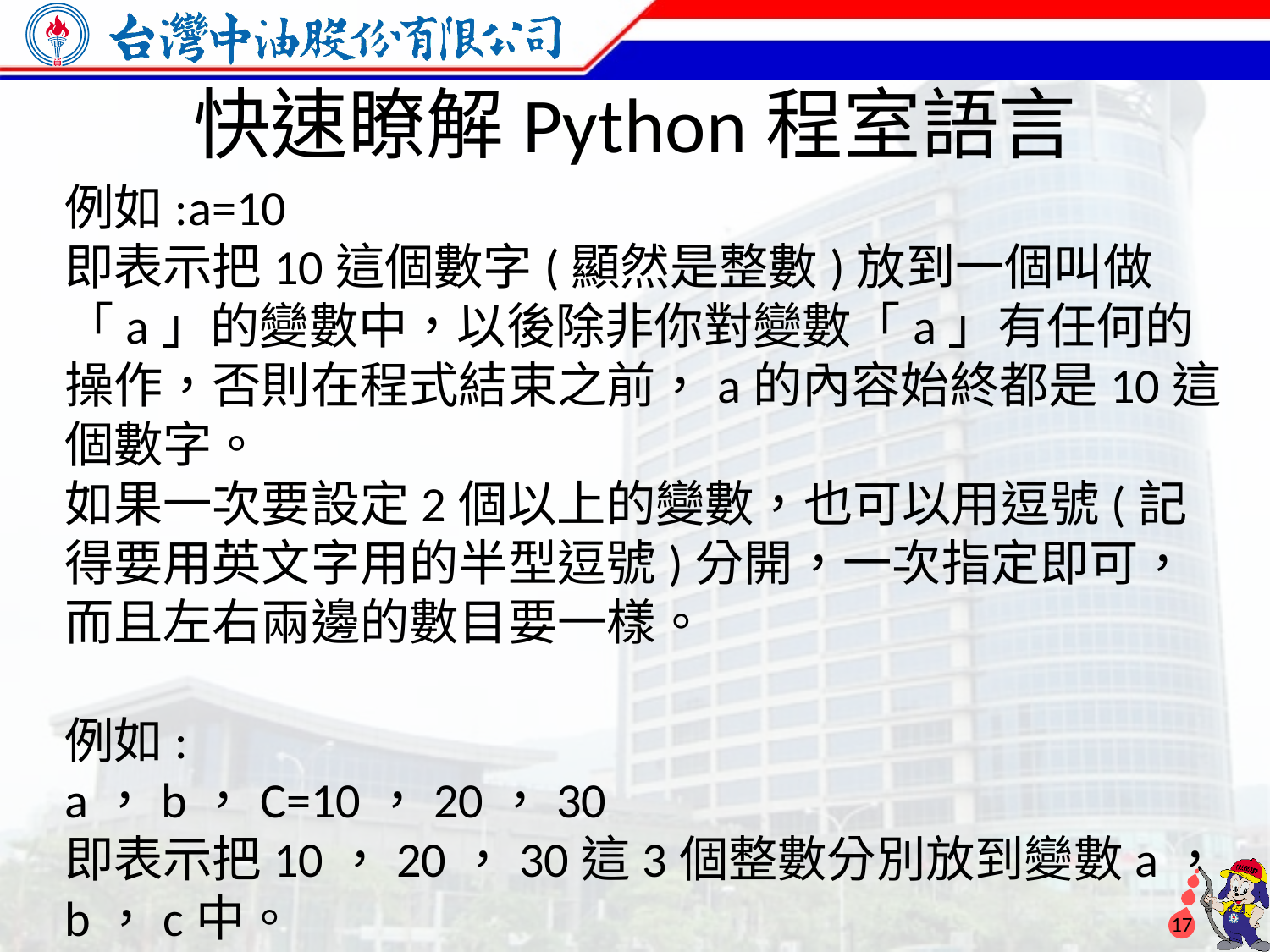

快速瞭解Python程室語言
例如:a=10
即表示把10這個數字(顯然是整數)放到一個叫做「a」的變數中，以後除非你對變數「a」有任何的操作，否則在程式結束之前，a的內容始終都是10這個數字。
如果一次要設定2個以上的變數，也可以用逗號(記得要用英文字用的半型逗號)分開，一次指定即可，而且左右兩邊的數目要一樣。

例如:
a，b，C=10，20，30
即表示把10，20，30這3個整數分別放到變數a，b，c中。

17